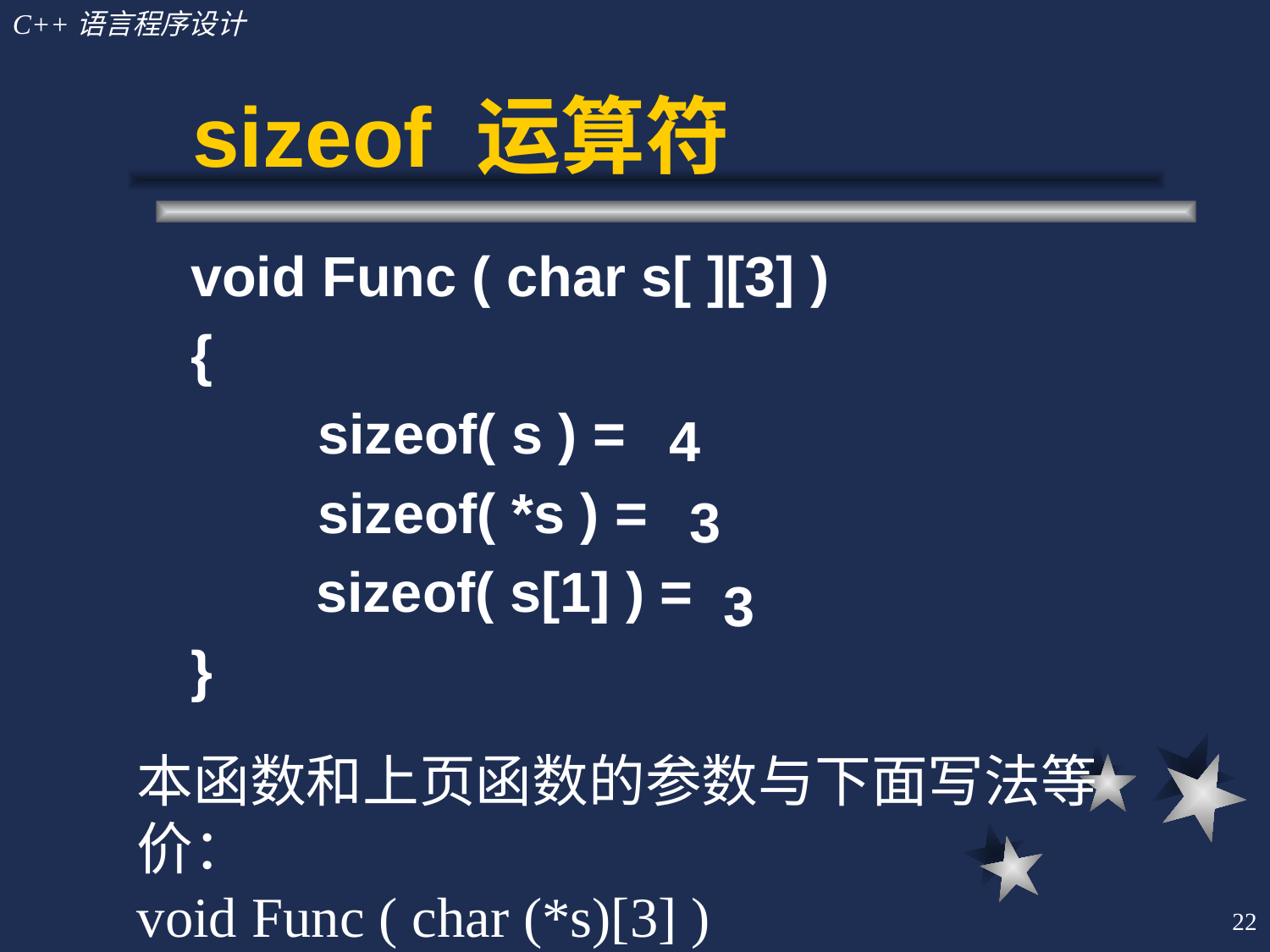

# sizeof 运算符
void Func ( char s[ ][3] )
{
	sizeof( s ) =
	sizeof( *s ) =
        sizeof( s[1] ) =
}
4
3
3
本函数和上页函数的参数与下面写法等价：
void Func ( char (*s)[3] )
22